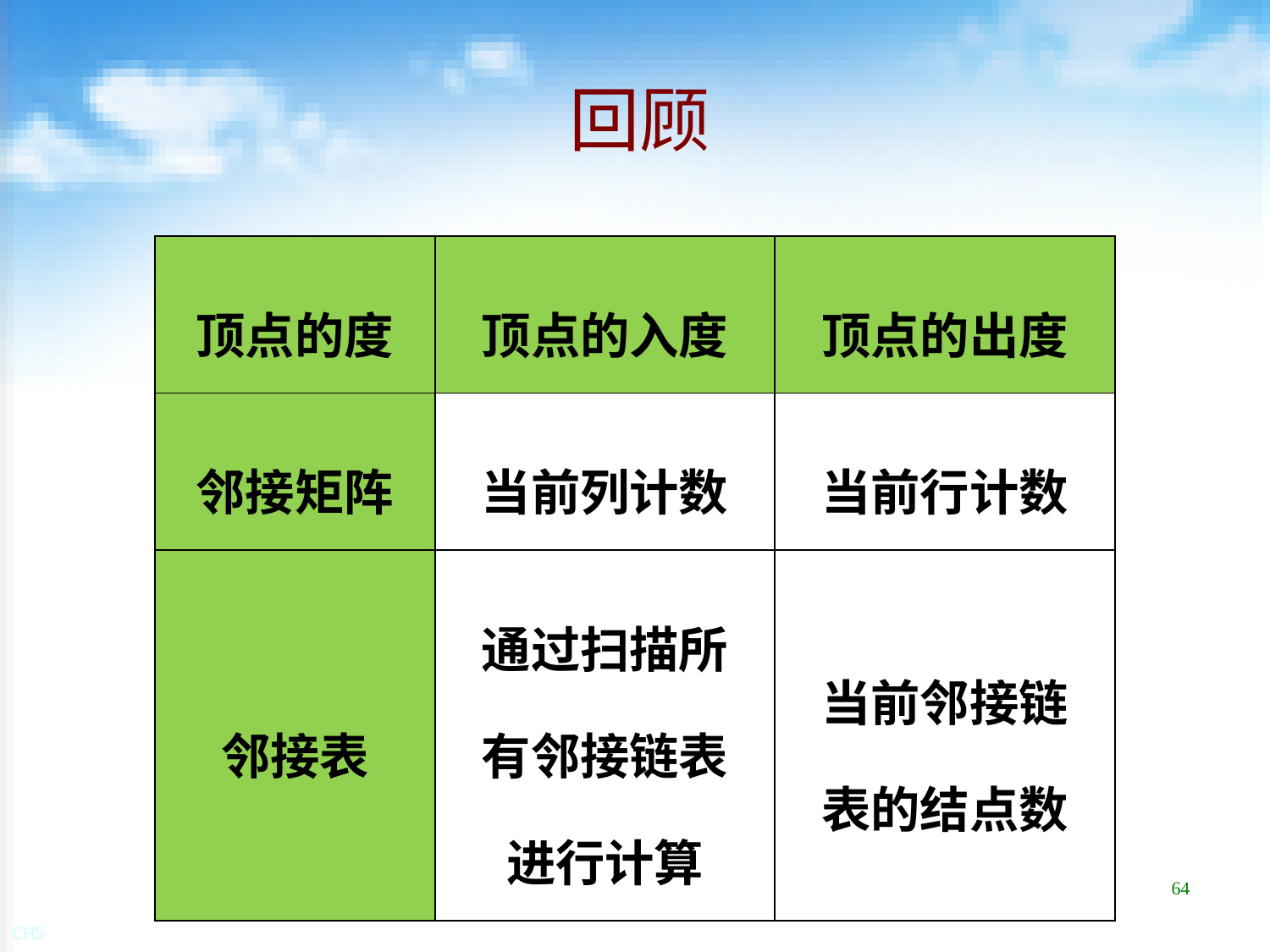

# 回顾
| 顶点的度 | 顶点的入度 | 顶点的出度 |
| --- | --- | --- |
| 邻接矩阵 | 当前列计数 | 当前行计数 |
| 邻接表 | 通过扫描所有邻接链表进行计算 | 当前邻接链表的结点数 |
64